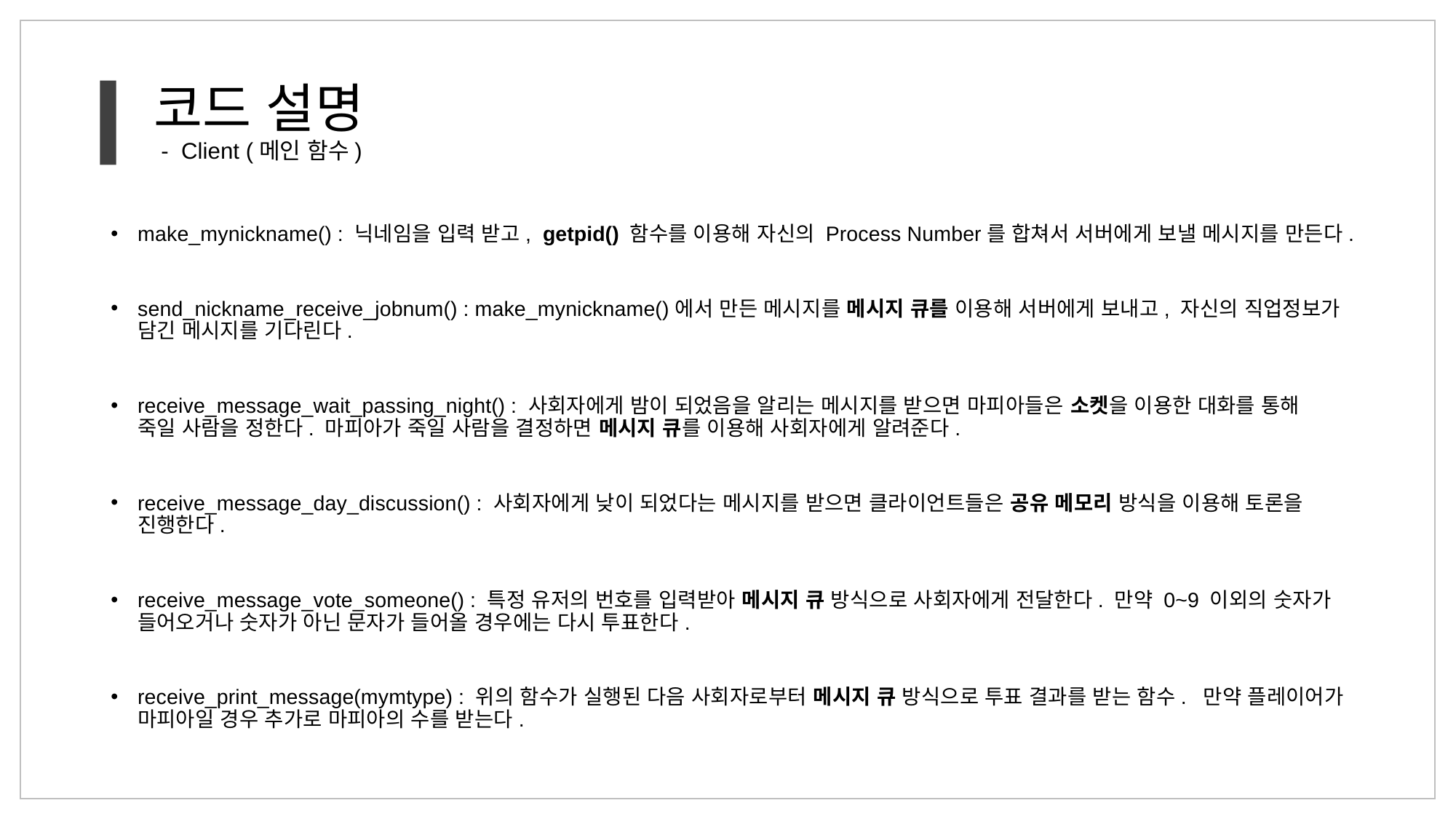

# 코드 설명 -  Client (메인 함수)

make_mynickname() : 닉네임을 입력 받고,  getpid() 함수를 이용해 자신의 Process Number를 합쳐서 서버에게 보낼 메시지를 만든다.

send_nickname_receive_jobnum() : make_mynickname()에서 만든 메시지를 메시지 큐를 이용해 서버에게 보내고, 자신의 직업정보가 담긴 메시지를 기다린다.

receive_message_wait_passing_night() : 사회자에게 밤이 되었음을 알리는 메시지를 받으면 마피아들은 소켓을 이용한 대화를 통해 죽일 사람을 정한다. 마피아가 죽일 사람을 결정하면 메시지 큐를 이용해 사회자에게 알려준다.

receive_message_day_discussion() : 사회자에게 낮이 되었다는 메시지를 받으면 클라이언트들은 공유 메모리 방식을 이용해 토론을 진행한다.

receive_message_vote_someone() : 특정 유저의 번호를 입력받아 메시지 큐 방식으로 사회자에게 전달한다. 만약 0~9 이외의 숫자가 들어오거나 숫자가 아닌 문자가 들어올 경우에는 다시 투표한다.

receive_print_message(mymtype) : 위의 함수가 실행된 다음 사회자로부터 메시지 큐 방식으로 투표 결과를 받는 함수.  만약 플레이어가 마피아일 경우 추가로 마피아의 수를 받는다.